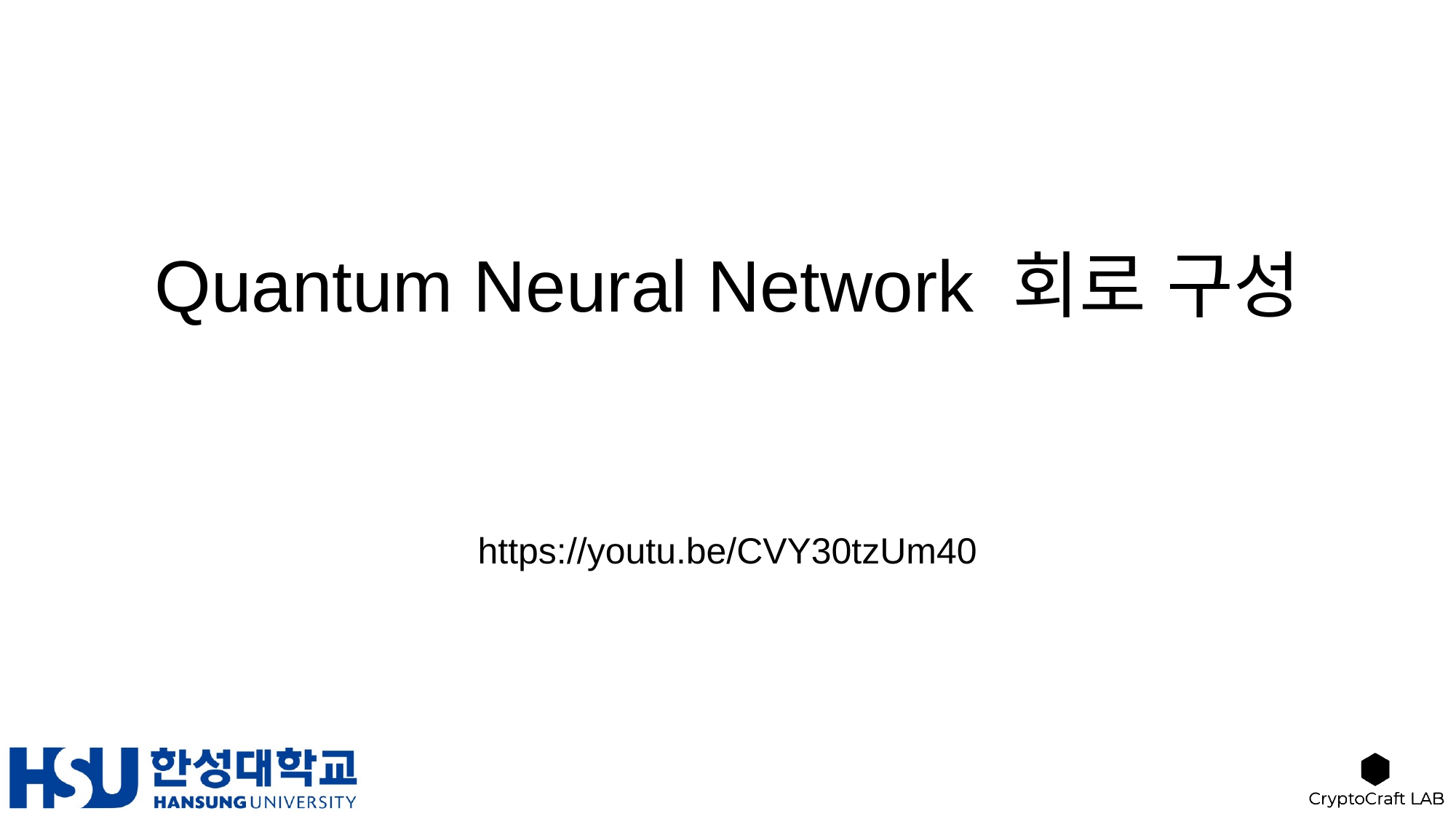

# Quantum Neural Network 회로 구성
https://youtu.be/CVY30tzUm40